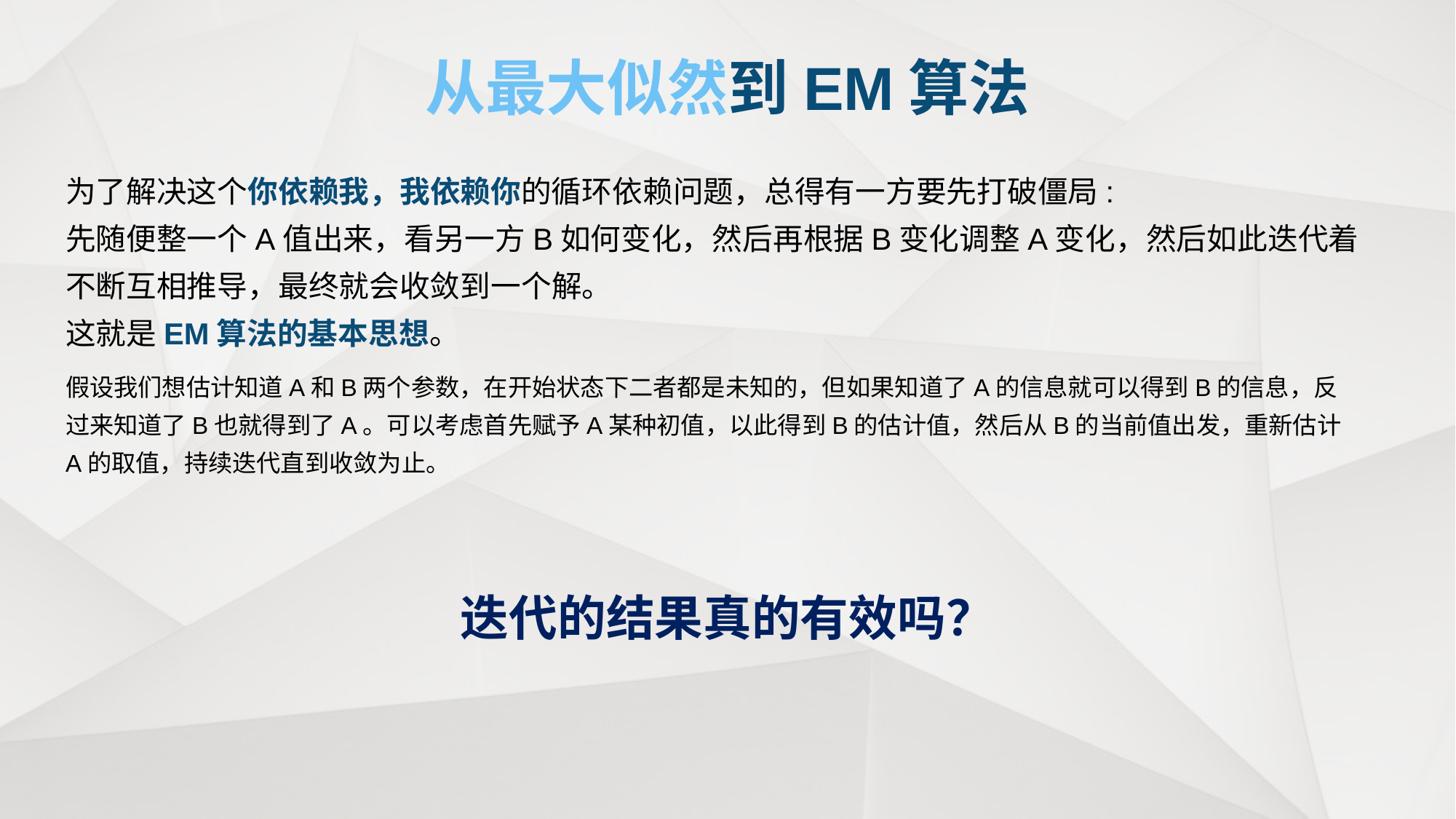

从最大似然到EM算法
为了解决这个你依赖我，我依赖你的循环依赖问题，总得有一方要先打破僵局:
先随便整一个A值出来，看另一方B如何变化，然后再根据B变化调整A变化，然后如此迭代着不断互相推导，最终就会收敛到一个解。
这就是EM算法的基本思想。
假设我们想估计知道A和B两个参数，在开始状态下二者都是未知的，但如果知道了A的信息就可以得到B的信息，反过来知道了B也就得到了A。可以考虑首先赋予A某种初值，以此得到B的估计值，然后从B的当前值出发，重新估计A的取值，持续迭代直到收敛为止。
迭代的结果真的有效吗？